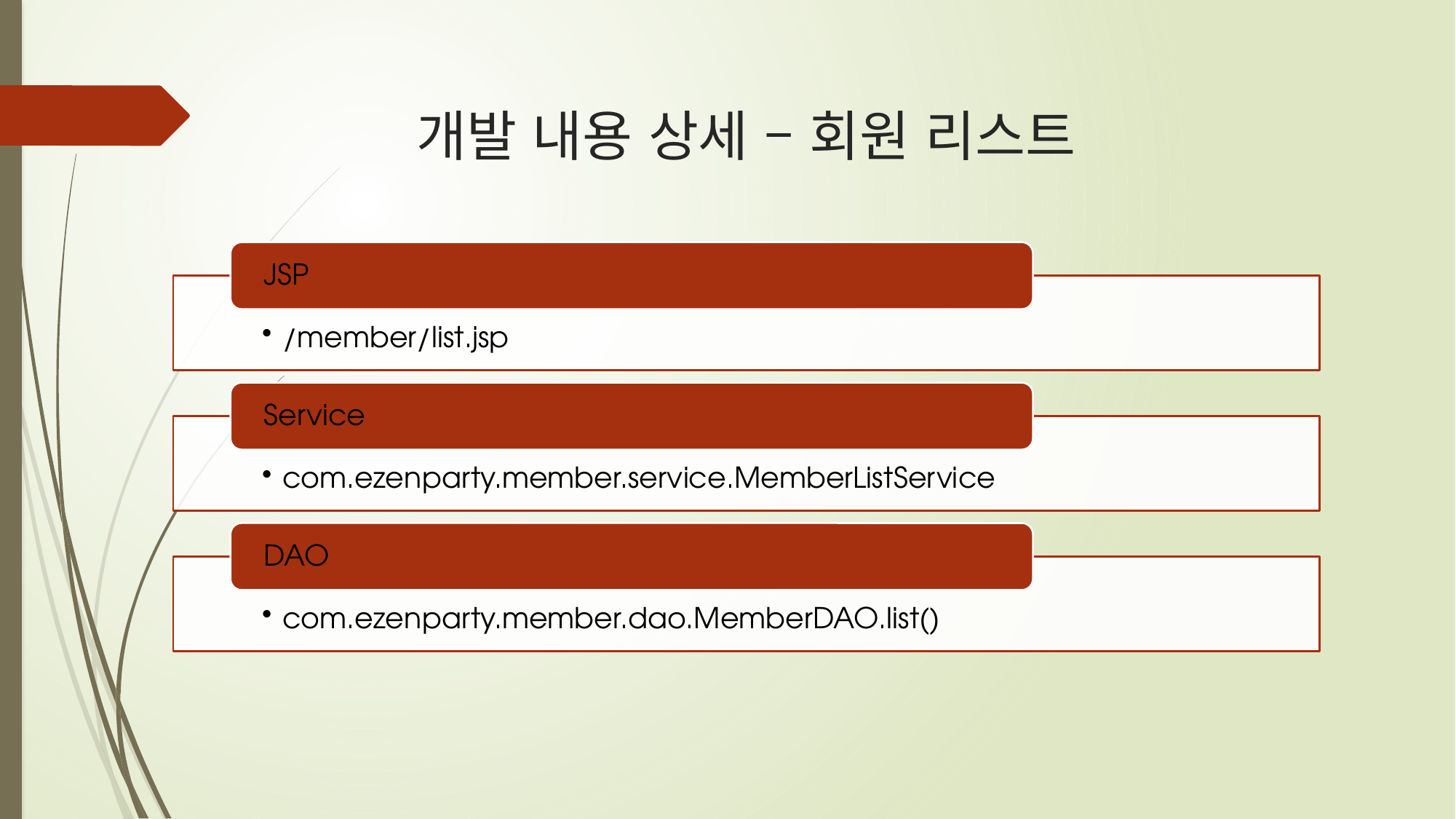

# 개발 내용 상세 – 회원 리스트

JSP

/member/list.jsp

Service

com.ezenparty.member.service.MemberListService

DAO

com.ezenparty.member.dao.MemberDAO.list()